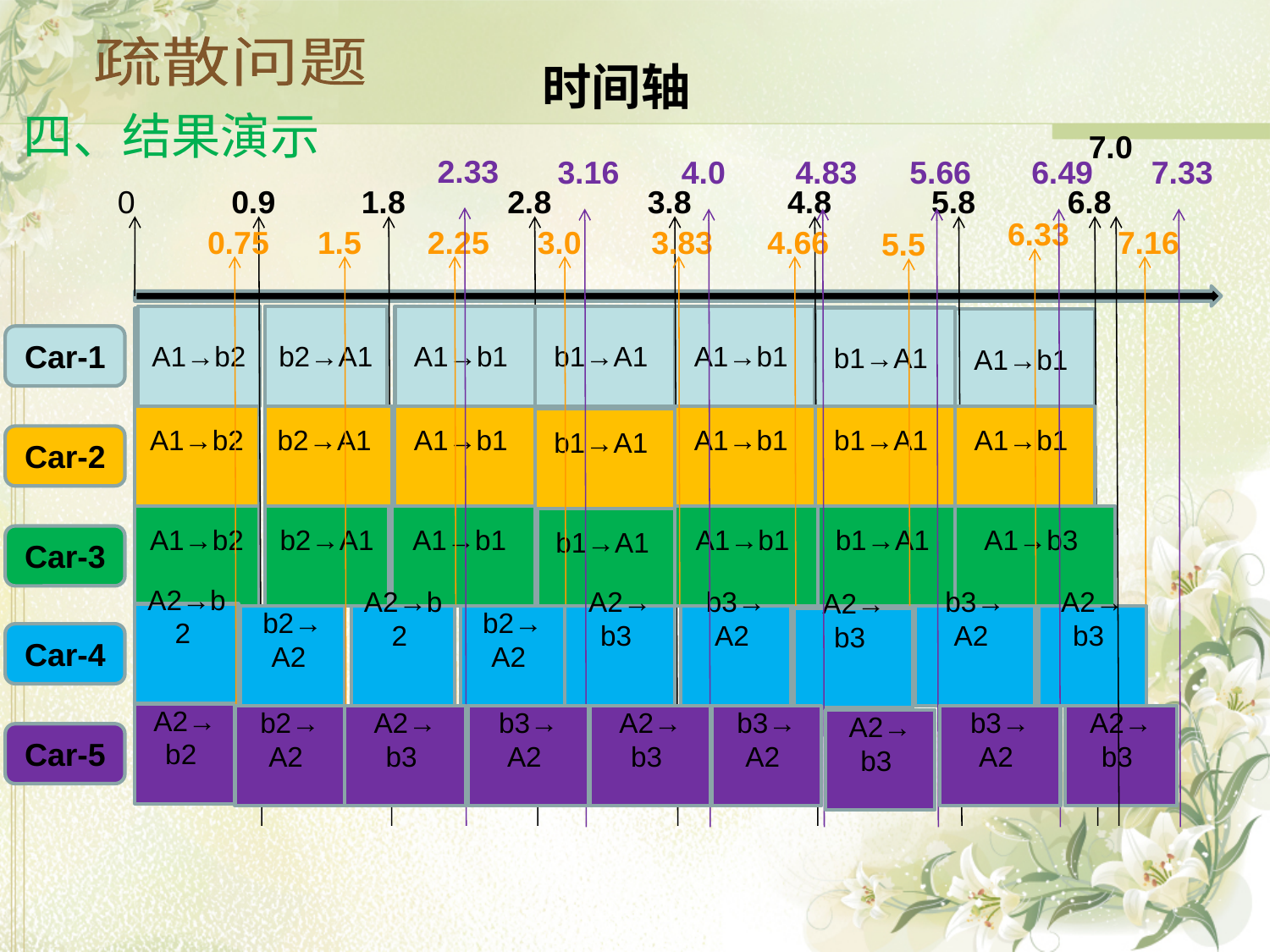

疏散问题
时间轴
四、结果演示
7.0
2.33
3.16
4.0
4.83
5.66
6.49
7.33
0
0.9
1.8
2.8
3.8
4.8
5.8
6.8
6.33
0.75
1.5
2.25
3.0
3.83
4.66
7.16
5.5

A1→b2
b2→A1
A1→b1
b1→A1
A1→b1
b1→A1

A1→b1
Car-1
A1→b2

b2→A1

A1→b1

A1→b1

b1→A1

A1→b1

b1→A1

Car-2
A1→b2

b2→A1

A1→b1

A1→b1

b1→A1

A1→b3

b1→A1

Car-3
A2→b2

b2→
A2

A2→b2

b2→
A2

A2→
b3

b3→
A2

b3→
A2

A2→
b3

A2→
b3

Car-4
A2→b2

b2→
A2

A2→
b3

b3→
A2

A2→
b3

b3→
A2

b3→
A2

A2→
b3

A2→
b3

Car-5